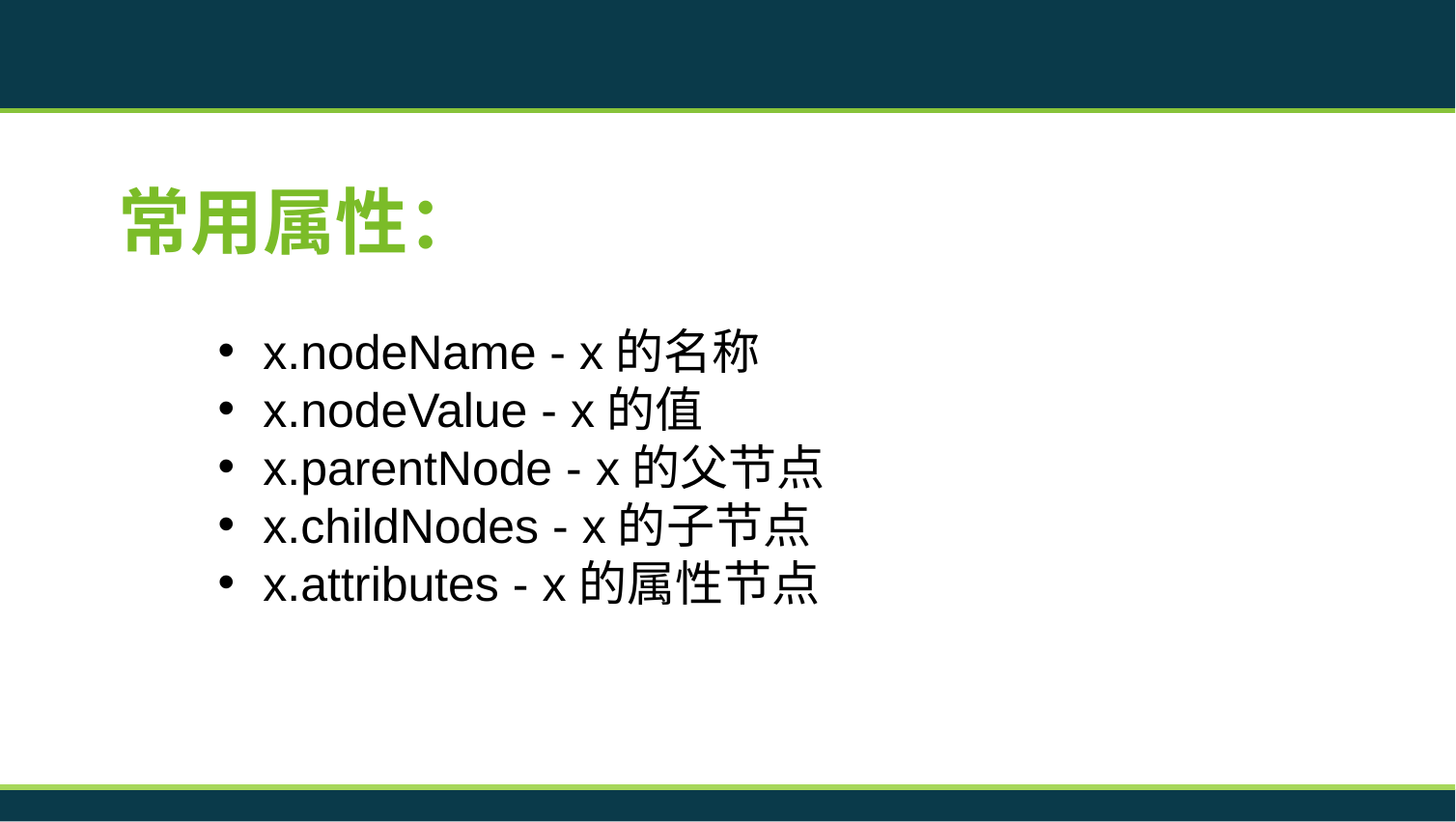

常用属性：
x.nodeName - x的名称
x.nodeValue - x的值
x.parentNode - x的父节点
x.childNodes - x的子节点
x.attributes - x的属性节点